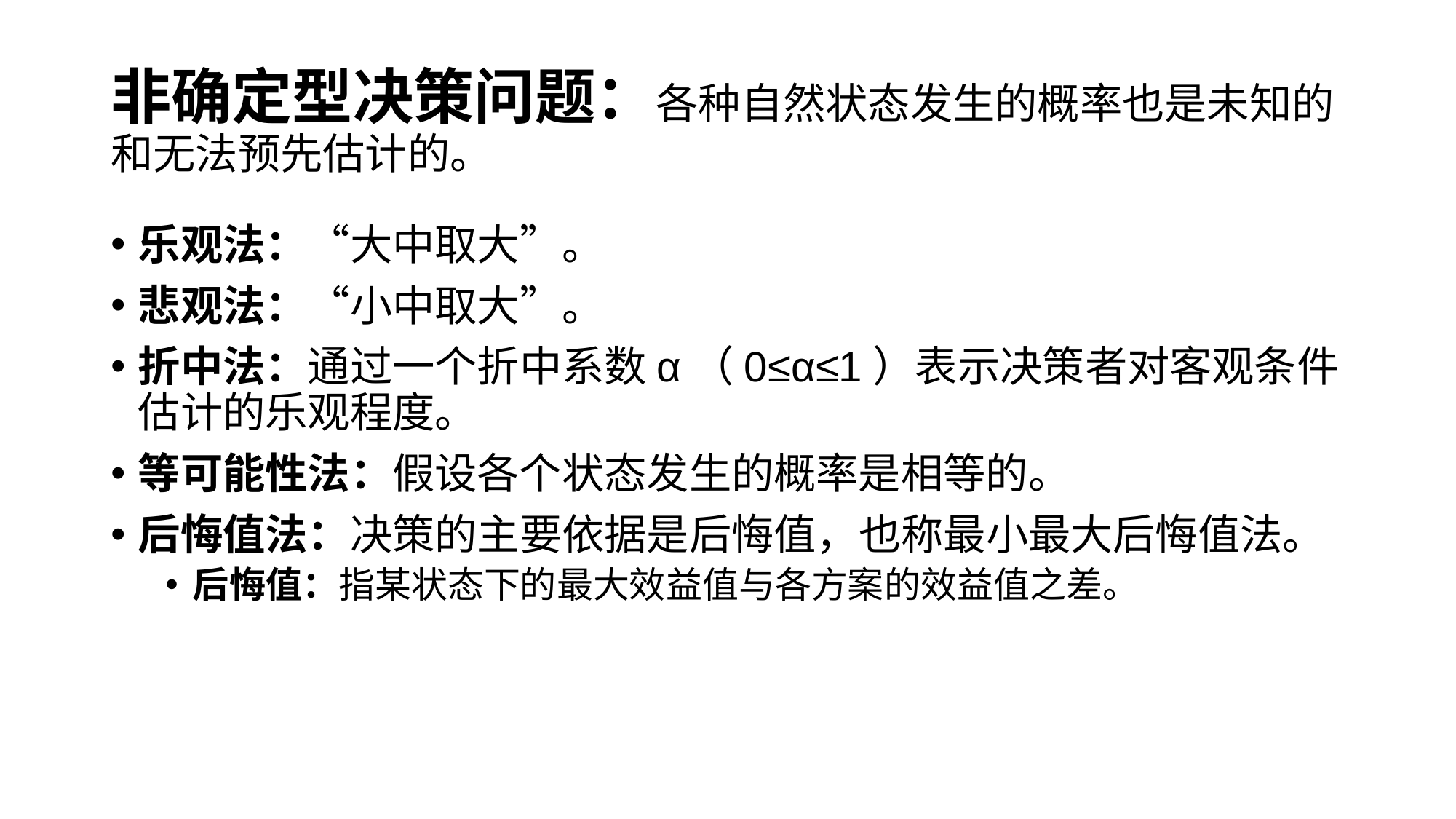

# 非确定型决策问题：各种自然状态发生的概率也是未知的和无法预先估计的。
乐观法：“大中取大”。
悲观法：“小中取大”。
折中法：通过一个折中系数α（0≤α≤1）表示决策者对客观条件估计的乐观程度。
等可能性法：假设各个状态发生的概率是相等的。
后悔值法：决策的主要依据是后悔值，也称最小最大后悔值法。
后悔值：指某状态下的最大效益值与各方案的效益值之差。